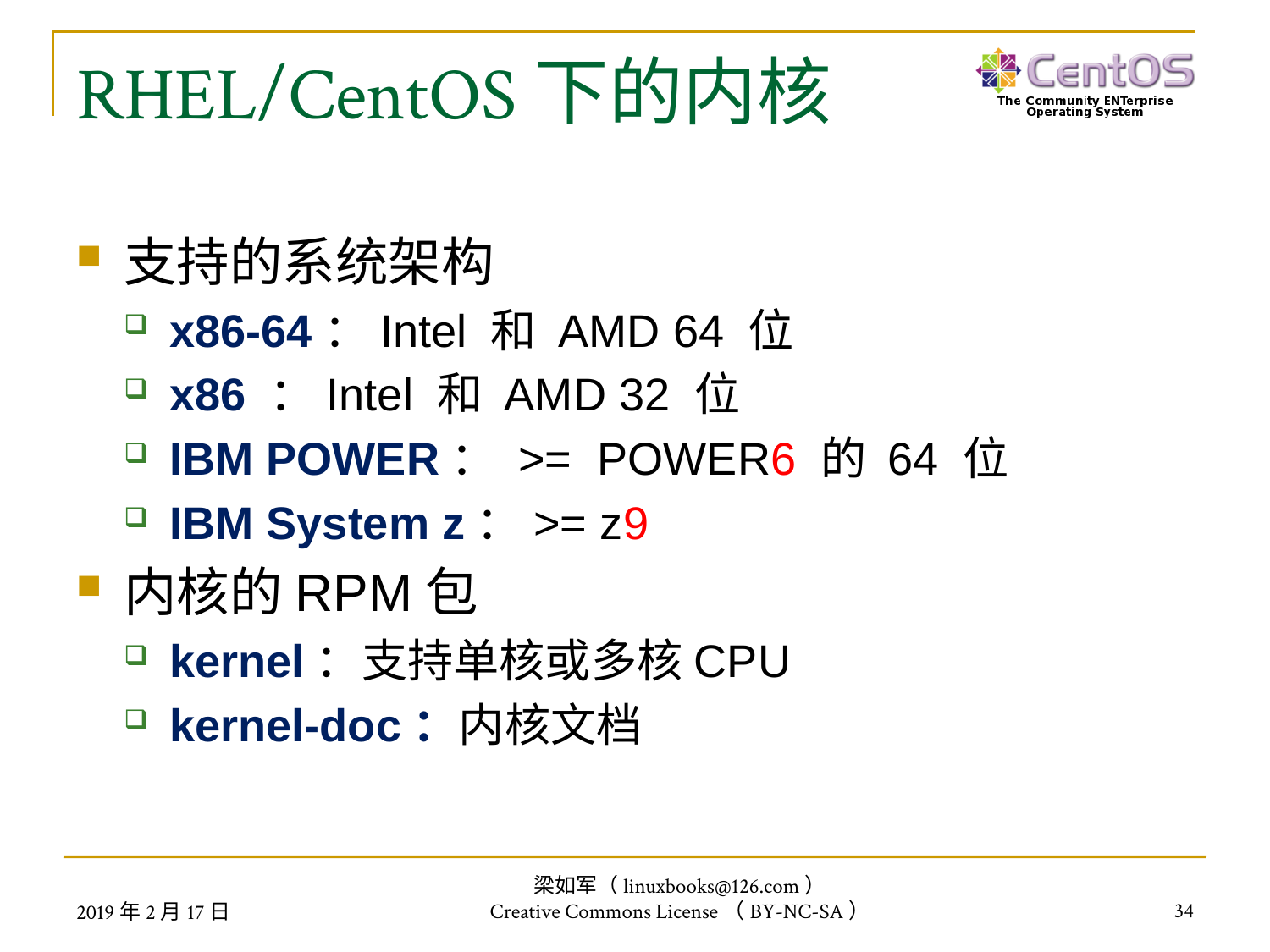

# RHEL/CentOS下的内核
支持的系统架构
x86-64：Intel 和 AMD 64 位
x86 ：Intel 和 AMD 32 位
IBM POWER： >=  POWER6 的 64 位
IBM System z：>= z9
内核的RPM包
kernel：支持单核或多核CPU
kernel-doc：内核文档

梁如军（linuxbooks@126.com）
Creative Commons License（BY-NC-SA）
2019年2月17日
34